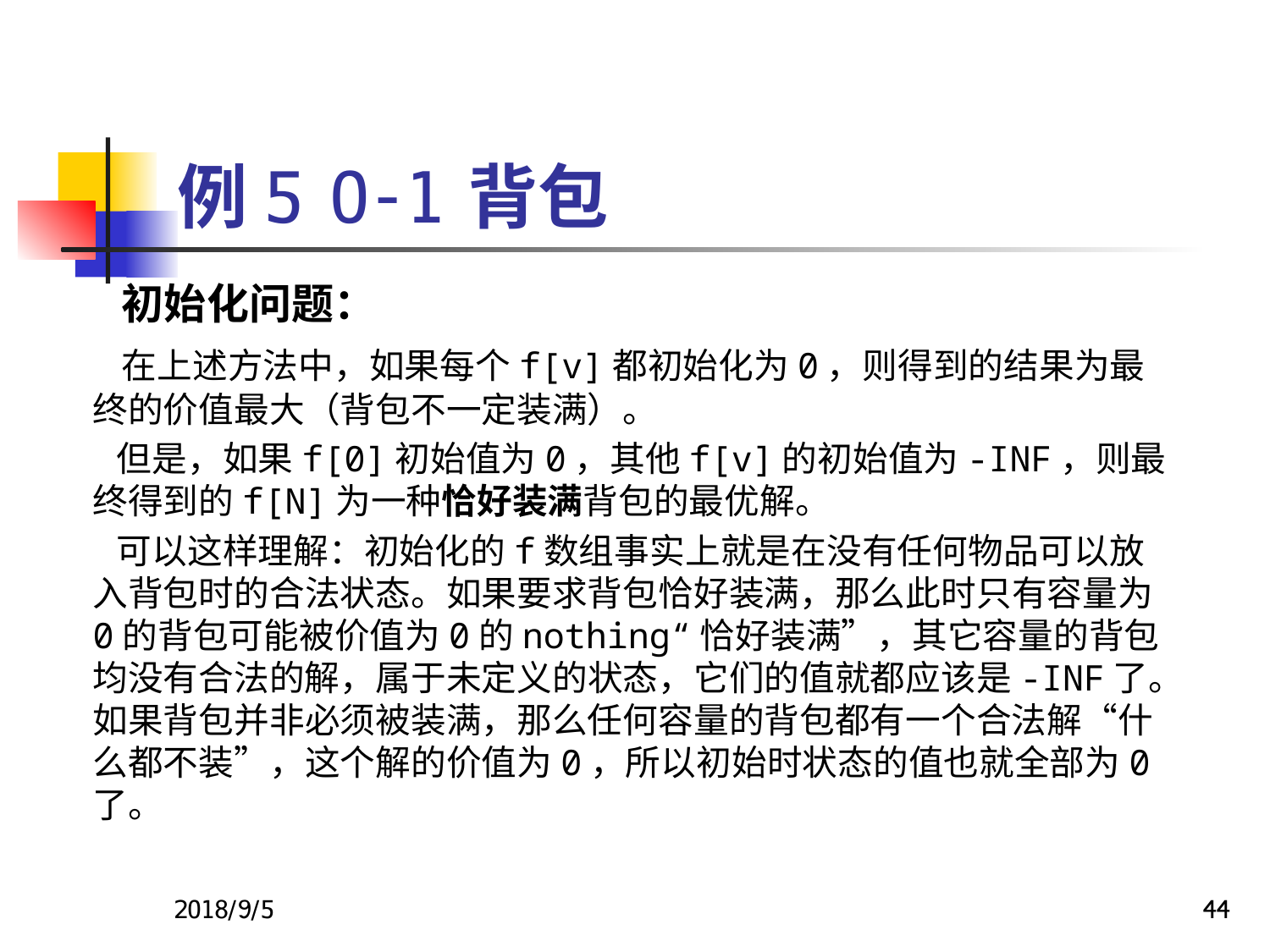

# 例5 0-1背包
  初始化问题：
  在上述方法中，如果每个f[v]都初始化为0，则得到的结果为最终的价值最大（背包不一定装满）。
  但是，如果f[0]初始值为0，其他f[v]的初始值为-INF，则最终得到的f[N]为一种恰好装满背包的最优解。
  可以这样理解：初始化的f数组事实上就是在没有任何物品可以放入背包时的合法状态。如果要求背包恰好装满，那么此时只有容量为0的背包可能被价值为0的nothing“恰好装满”，其它容量的背包均没有合法的解，属于未定义的状态，它们的值就都应该是-INF了。如果背包并非必须被装满，那么任何容量的背包都有一个合法解“什么都不装”，这个解的价值为0，所以初始时状态的值也就全部为0了。
2018/9/5
44